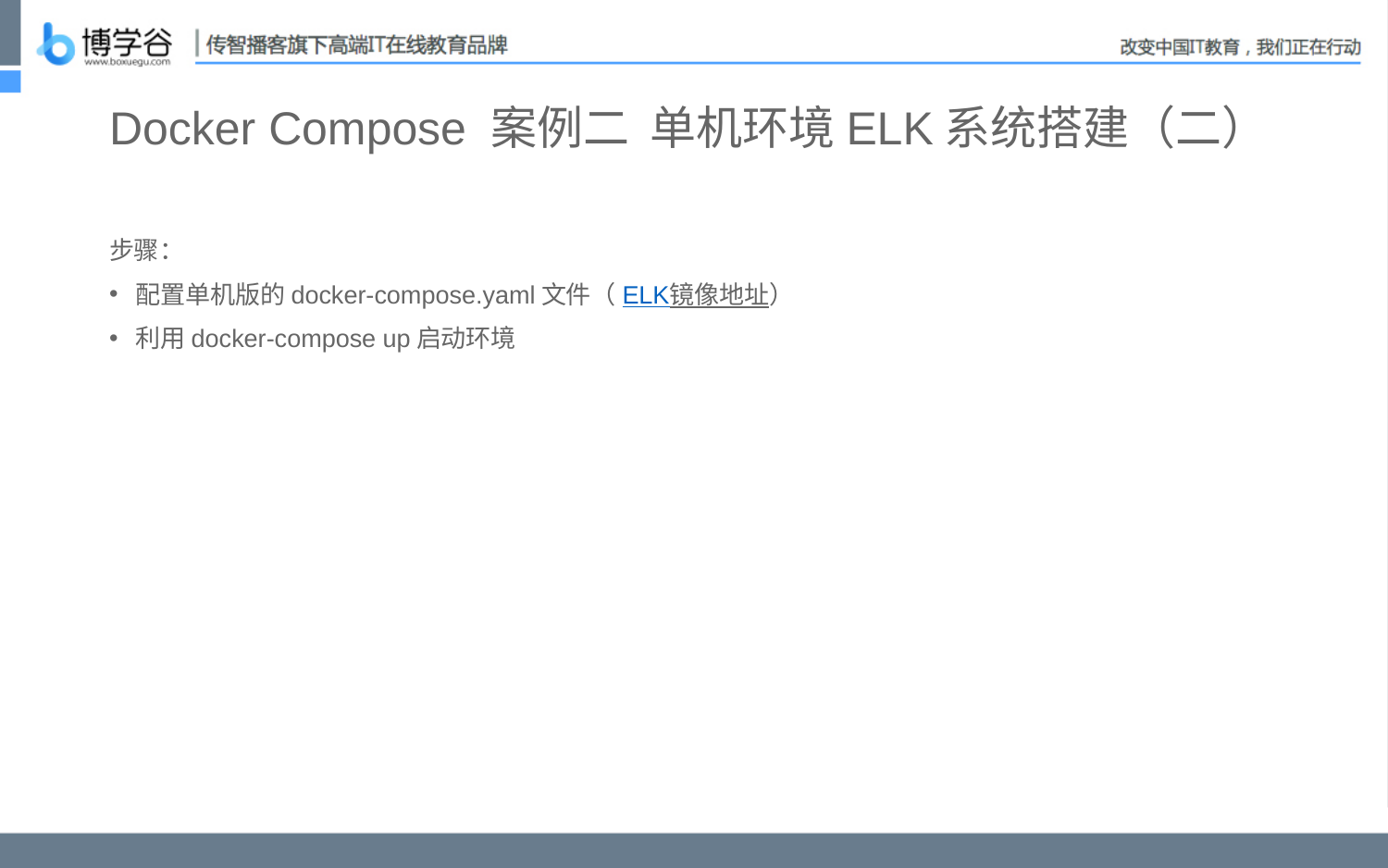

# Docker Compose 案例二  单机环境ELK系统搭建（二）
步骤：
配置单机版的docker-compose.yaml文件（ELK镜像地址）
利用docker-compose up启动环境